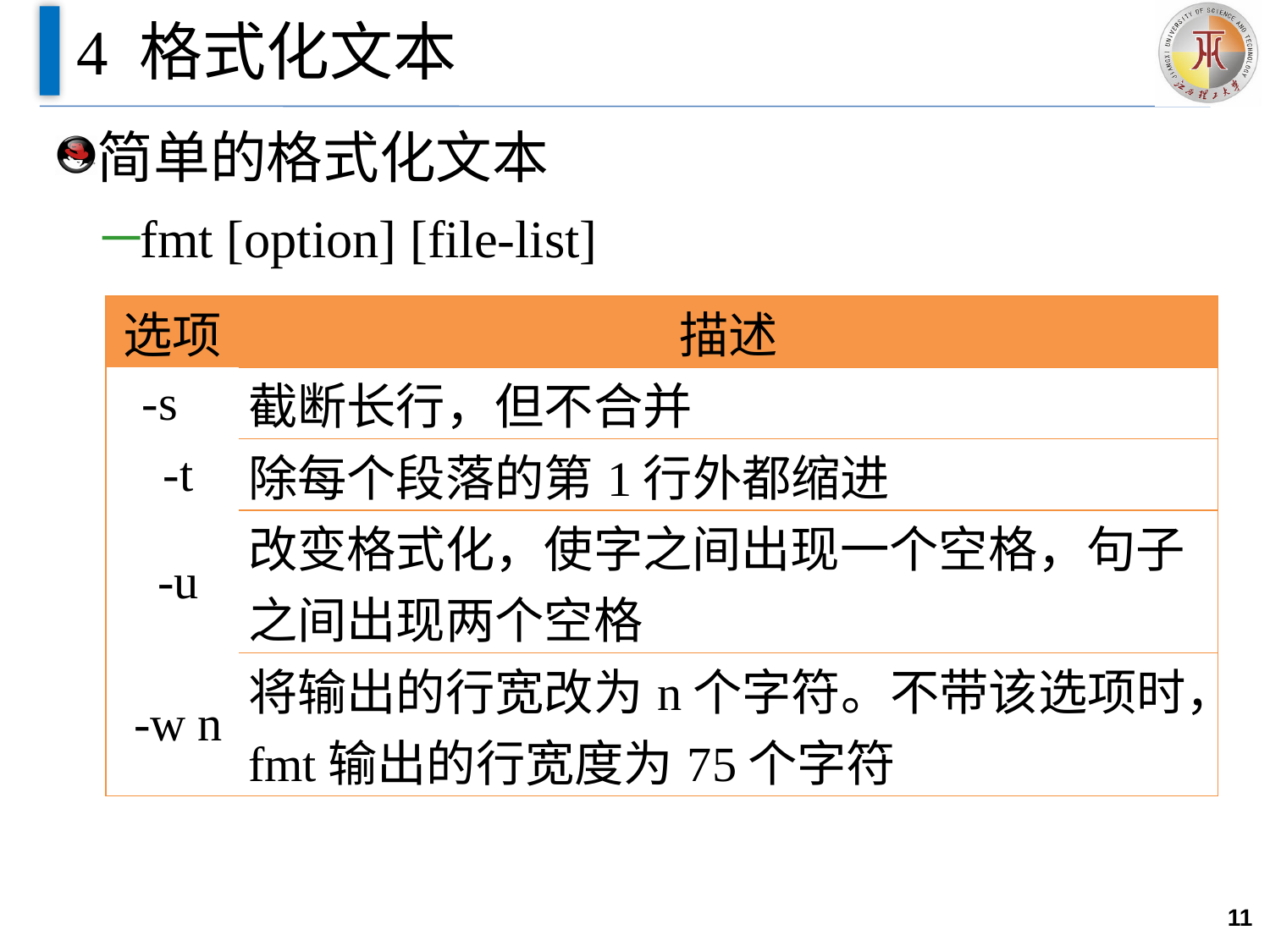

# 4 格式化文本
简单的格式化文本
fmt [option] [file-list]

| 选项 | 描述 |
| --- | --- |
| -s | 截断长行，但不合并 |
| -t | 除每个段落的第1行外都缩进 |
| -u | 改变格式化，使字之间出现一个空格，句子之间出现两个空格 |
| -w n | 将输出的行宽改为n个字符。不带该选项时，fmt输出的行宽度为75个字符 |
11